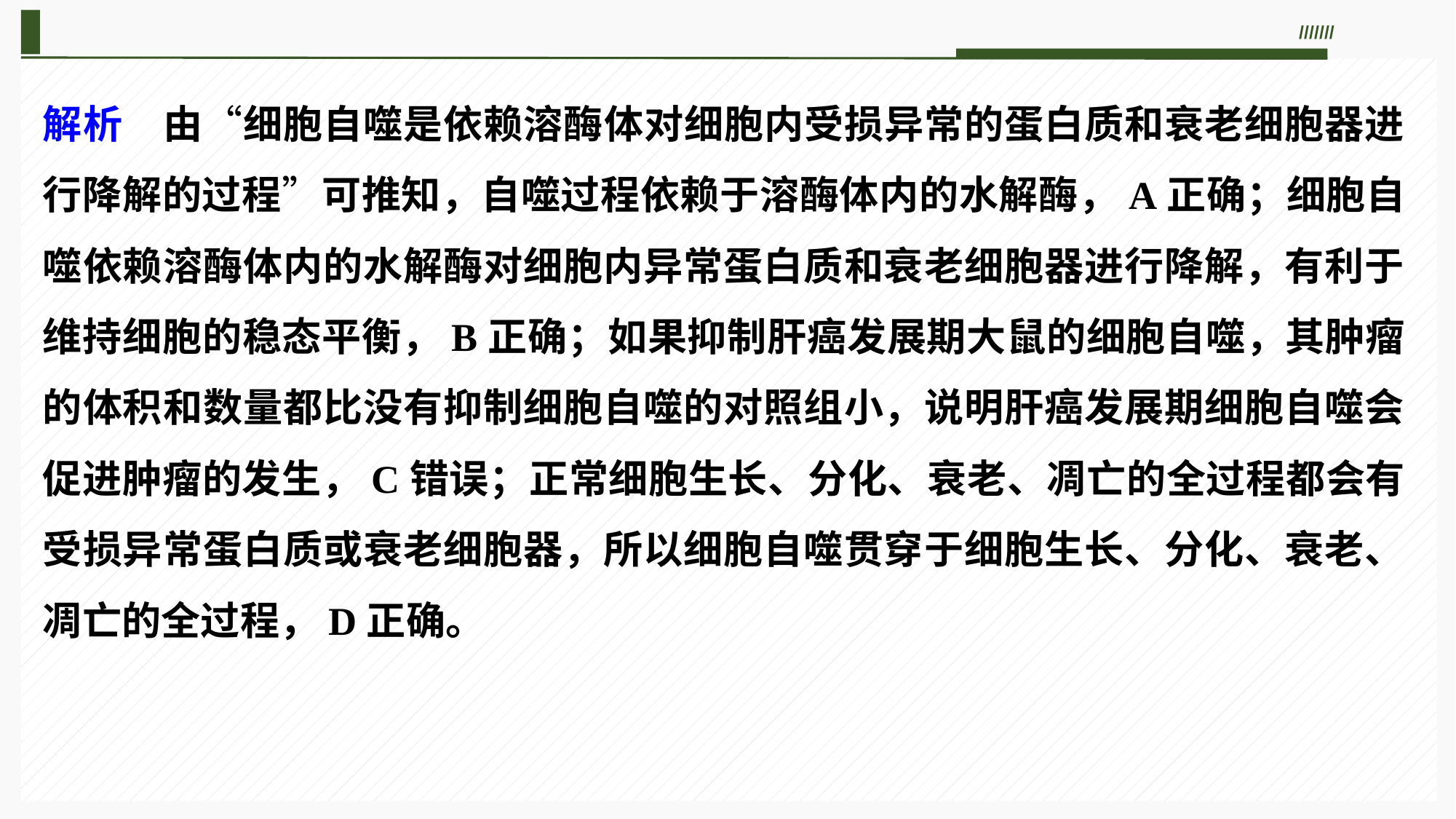

解析　由“细胞自噬是依赖溶酶体对细胞内受损异常的蛋白质和衰老细胞器进行降解的过程”可推知，自噬过程依赖于溶酶体内的水解酶，A正确；细胞自噬依赖溶酶体内的水解酶对细胞内异常蛋白质和衰老细胞器进行降解，有利于维持细胞的稳态平衡，B正确；如果抑制肝癌发展期大鼠的细胞自噬，其肿瘤的体积和数量都比没有抑制细胞自噬的对照组小，说明肝癌发展期细胞自噬会促进肿瘤的发生，C错误；正常细胞生长、分化、衰老、凋亡的全过程都会有受损异常蛋白质或衰老细胞器，所以细胞自噬贯穿于细胞生长、分化、衰老、凋亡的全过程，D正确。